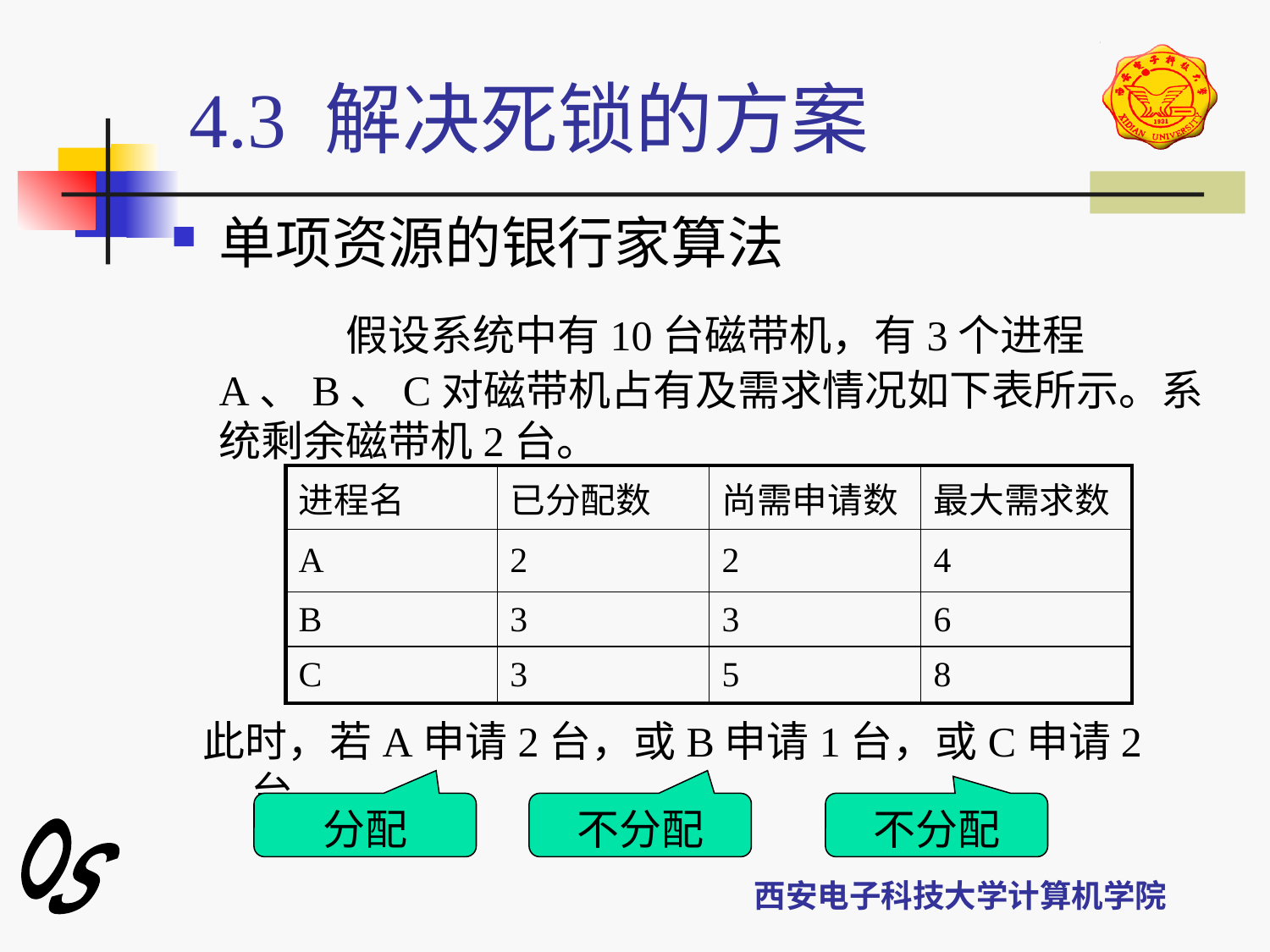

# 4.3 解决死锁的方案
单项资源的银行家算法
		假设系统中有10台磁带机，有3个进程A、B、C对磁带机占有及需求情况如下表所示。系统剩余磁带机2台。
| 进程名 | 已分配数 | 尚需申请数 | 最大需求数 |
| --- | --- | --- | --- |
| A | 2 | 2 | 4 |
| B | 3 | 3 | 6 |
| C | 3 | 5 | 8 |
此时，若A申请2台，或B申请1台，或C申请2台
分配
不分配
不分配
18